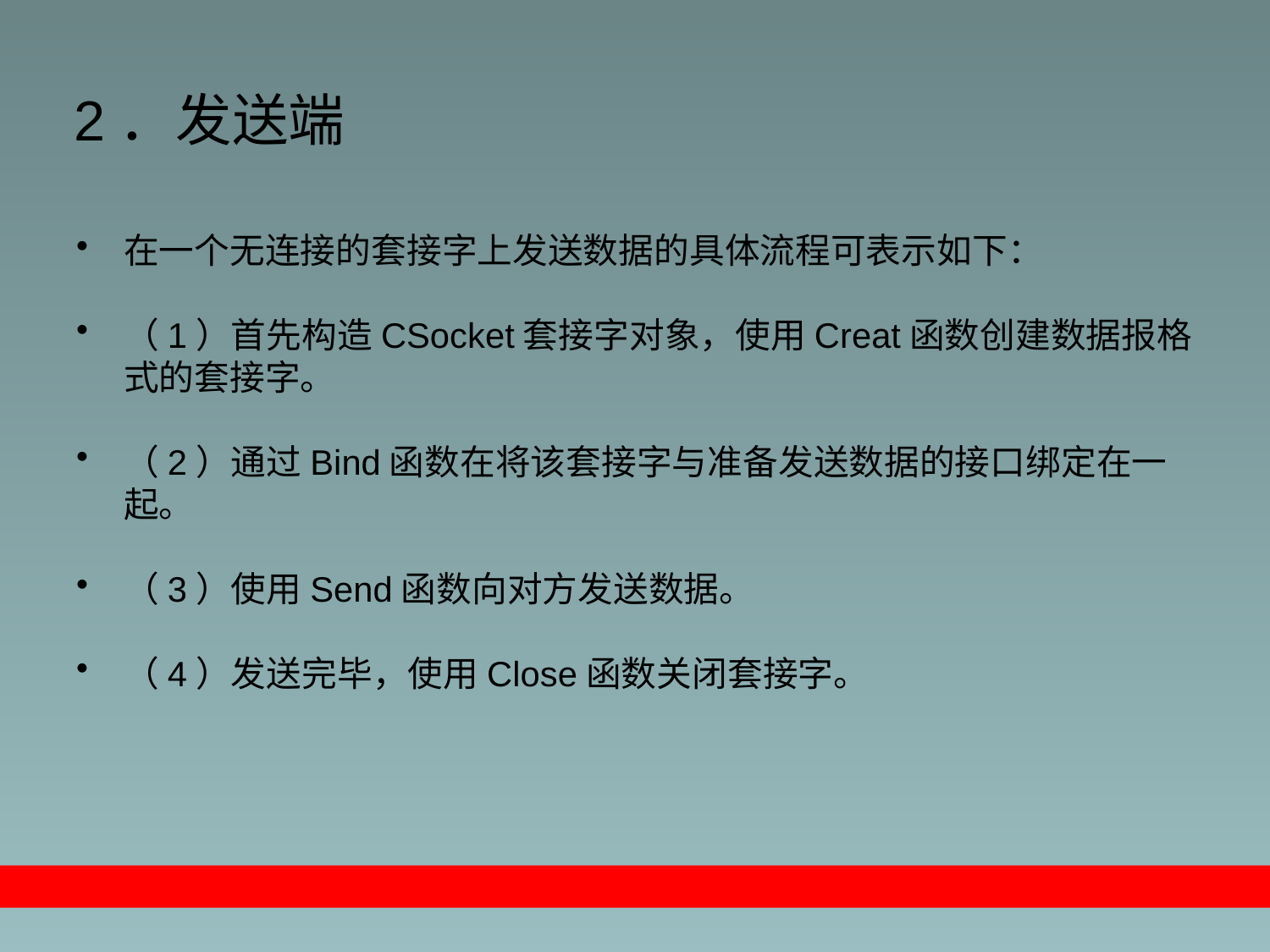

# 2．发送端
在一个无连接的套接字上发送数据的具体流程可表示如下：
（1）首先构造CSocket套接字对象，使用Creat函数创建数据报格式的套接字。
（2）通过Bind函数在将该套接字与准备发送数据的接口绑定在一起。
（3）使用Send函数向对方发送数据。
（4）发送完毕，使用Close函数关闭套接字。